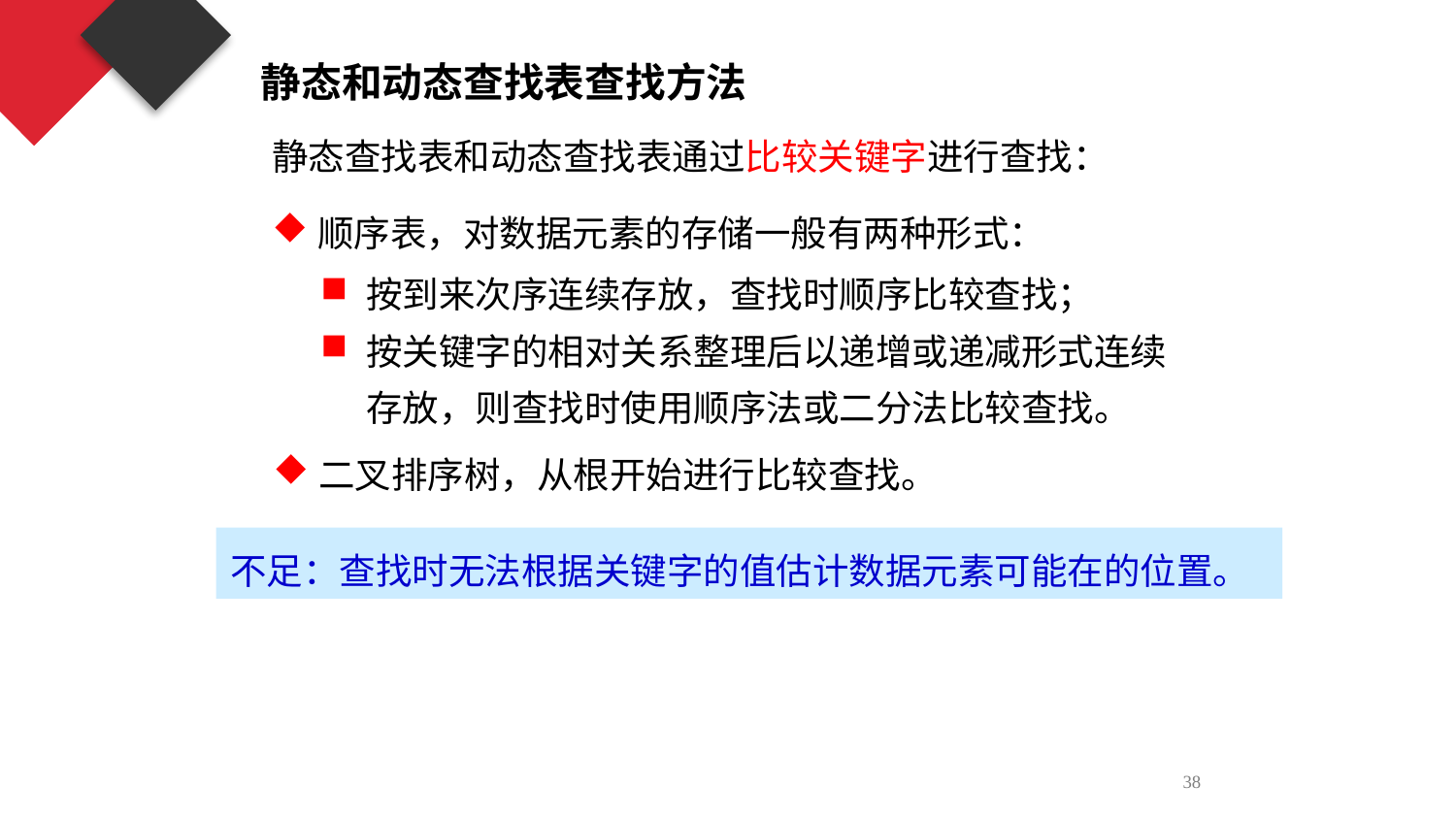

静态和动态查找表查找方法
静态查找表和动态查找表通过比较关键字进行查找：
顺序表，对数据元素的存储一般有两种形式：
按到来次序连续存放，查找时顺序比较查找；
按关键字的相对关系整理后以递增或递减形式连续存放，则查找时使用顺序法或二分法比较查找。
二叉排序树，从根开始进行比较查找。
不足：查找时无法根据关键字的值估计数据元素可能在的位置。
38